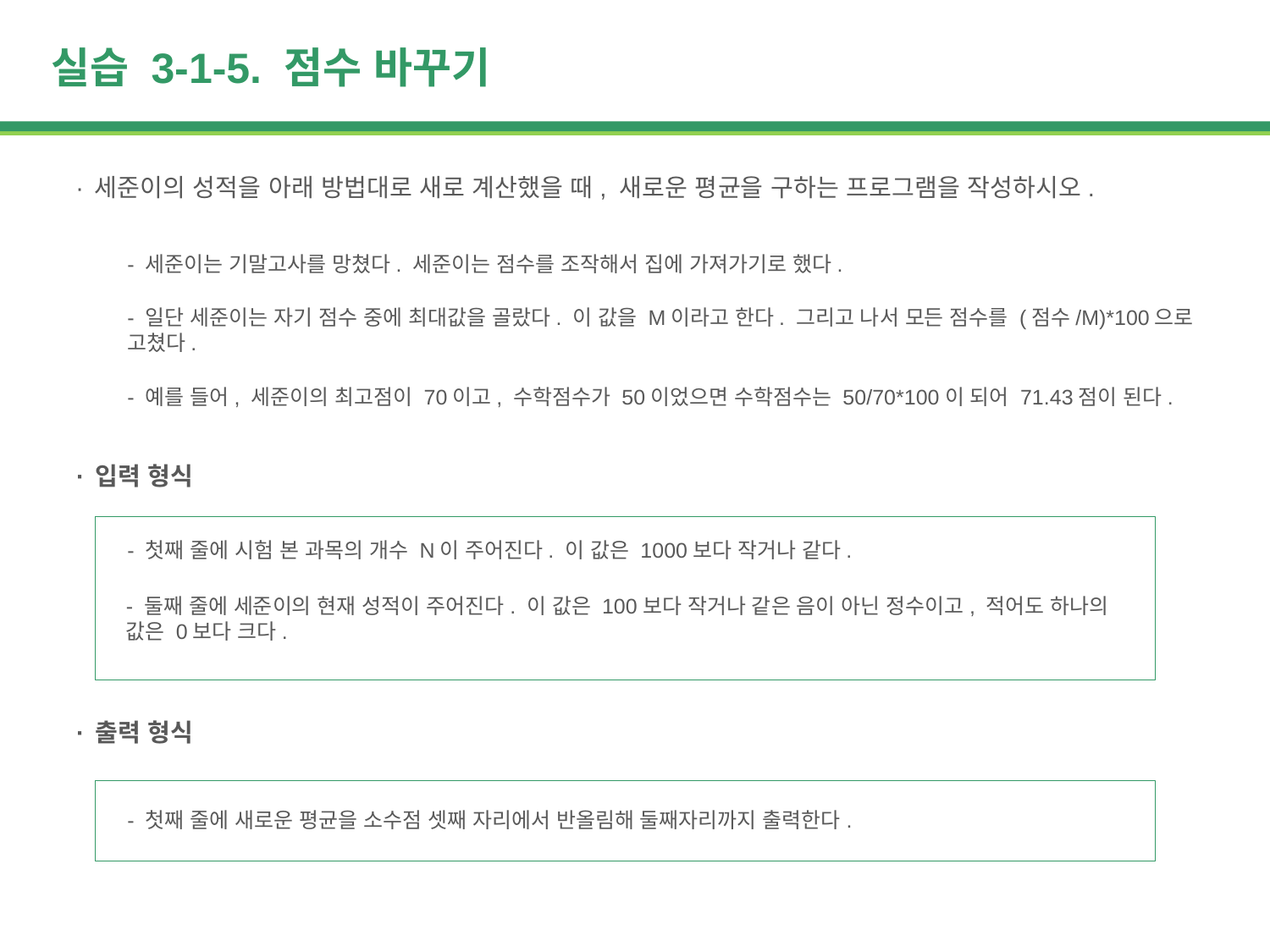

실습 3-1-5. 점수 바꾸기

∙ 세준이의 성적을 아래 방법대로 새로 계산했을 때, 새로운 평균을 구하는 프로그램을 작성하시오.
- 세준이는 기말고사를 망쳤다. 세준이는 점수를 조작해서 집에 가져가기로 했다.
- 일단 세준이는 자기 점수 중에 최대값을 골랐다. 이 값을 M이라고 한다. 그리고 나서 모든 점수를 (점수/M)*100으로 고쳤다.
- 예를 들어, 세준이의 최고점이 70이고, 수학점수가 50이었으면 수학점수는 50/70*100이 되어 71.43점이 된다.
∙ 입력 형식

- 첫째 줄에 시험 본 과목의 개수 N이 주어진다. 이 값은 1000보다 작거나 같다.
- 둘째 줄에 세준이의 현재 성적이 주어진다. 이 값은 100보다 작거나 같은 음이 아닌 정수이고, 적어도 하나의 값은 0보다 크다.
∙ 출력 형식

- 첫째 줄에 새로운 평균을 소수점 셋째 자리에서 반올림해 둘째자리까지 출력한다.